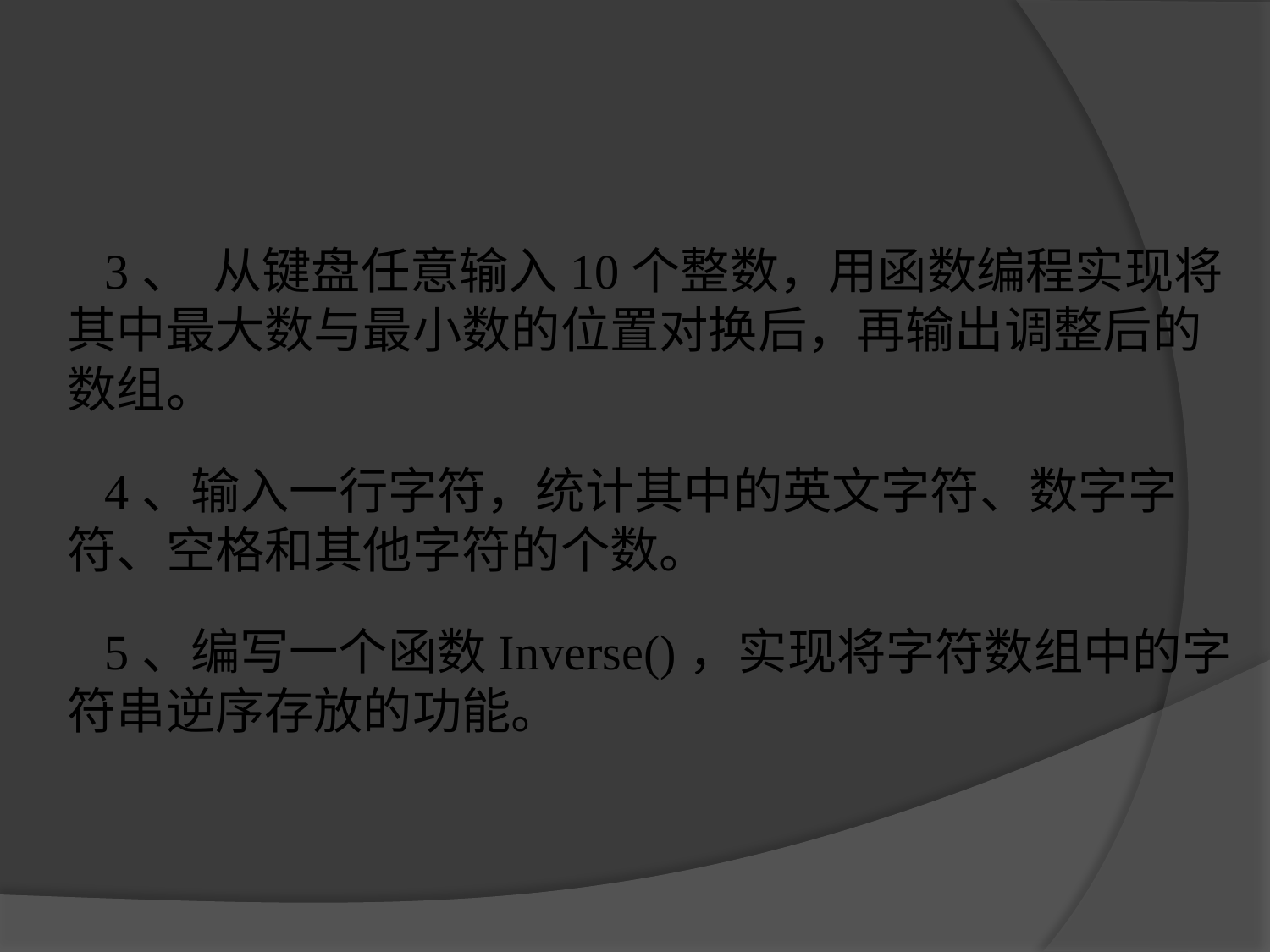

3、  从键盘任意输入10个整数，用函数编程实现将其中最大数与最小数的位置对换后，再输出调整后的数组。

4、输入一行字符，统计其中的英文字符、数字字符、空格和其他字符的个数。

5、编写一个函数Inverse()，实现将字符数组中的字符串逆序存放的功能。